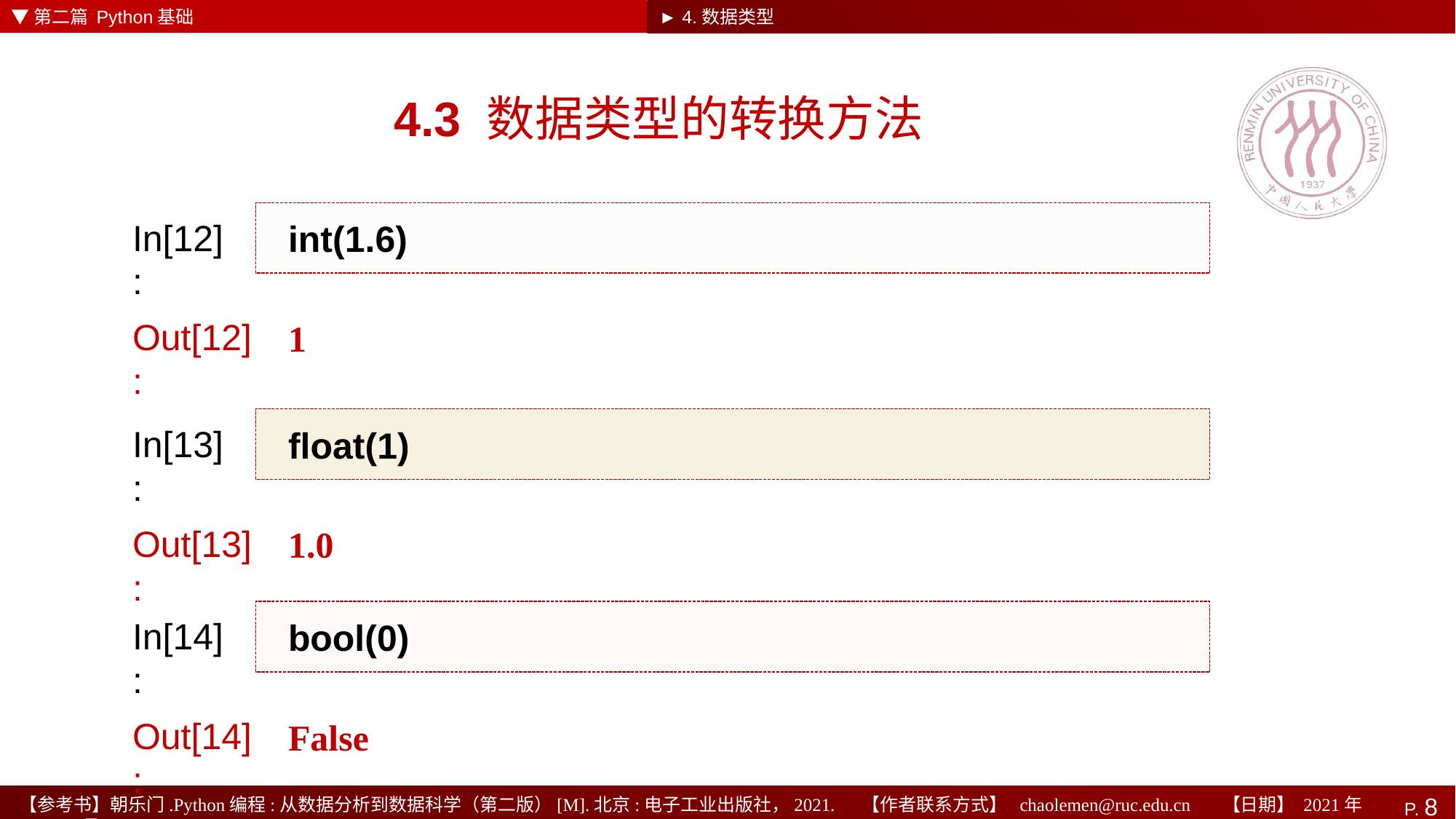

▼第二篇 Python基础
► 4.数据类型
# 4.3 数据类型的转换方法
int(1.6)
In[12]:
1
Out[12]:
float(1)
In[13]:
1.0
Out[13]:
bool(0)
In[14]:
False
Out[14]: